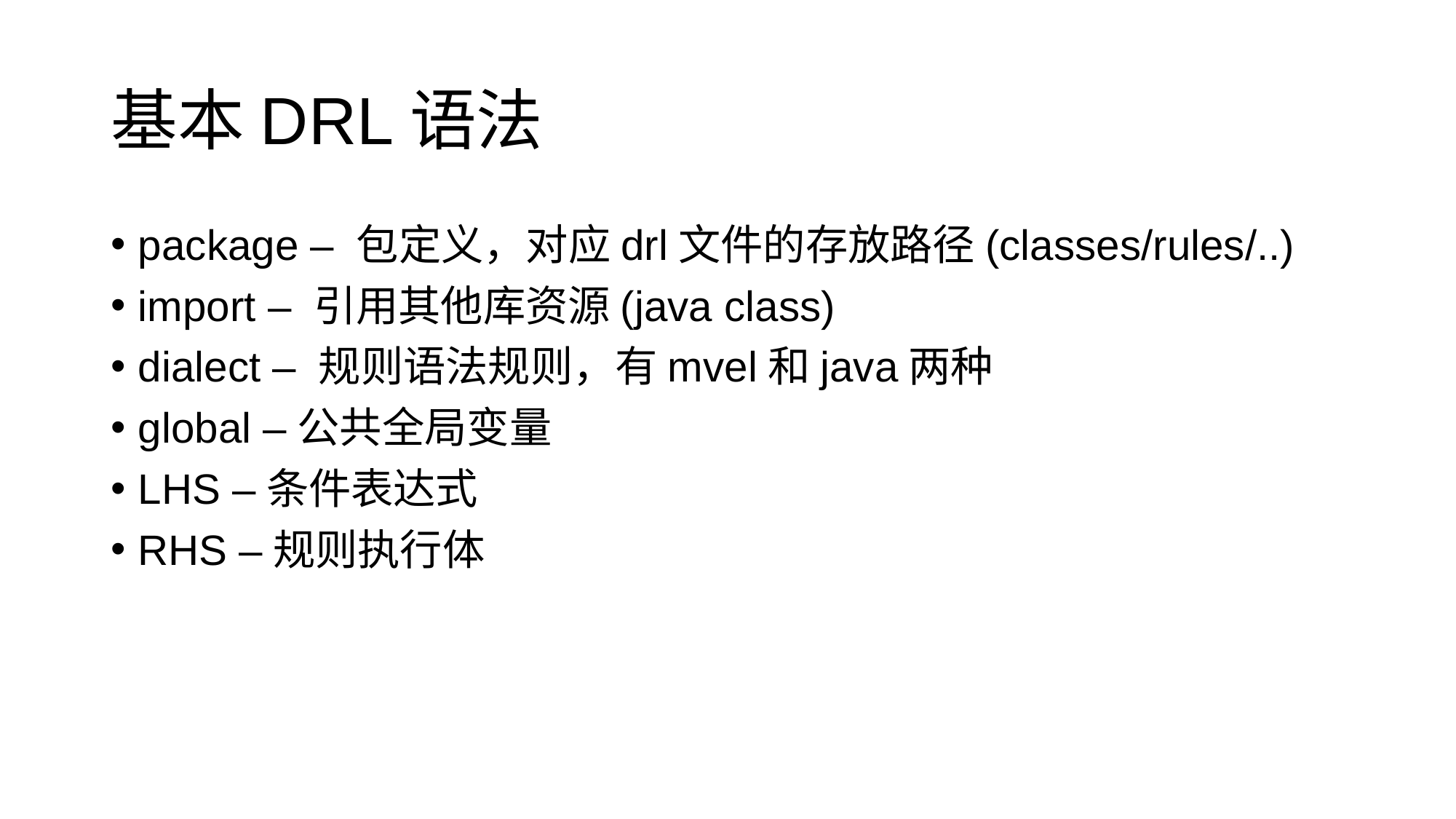

# 基本DRL语法
package – 包定义，对应drl文件的存放路径(classes/rules/..)
import – 引用其他库资源(java class)
dialect – 规则语法规则，有mvel和java两种
global –公共全局变量
LHS –条件表达式
RHS –规则执行体